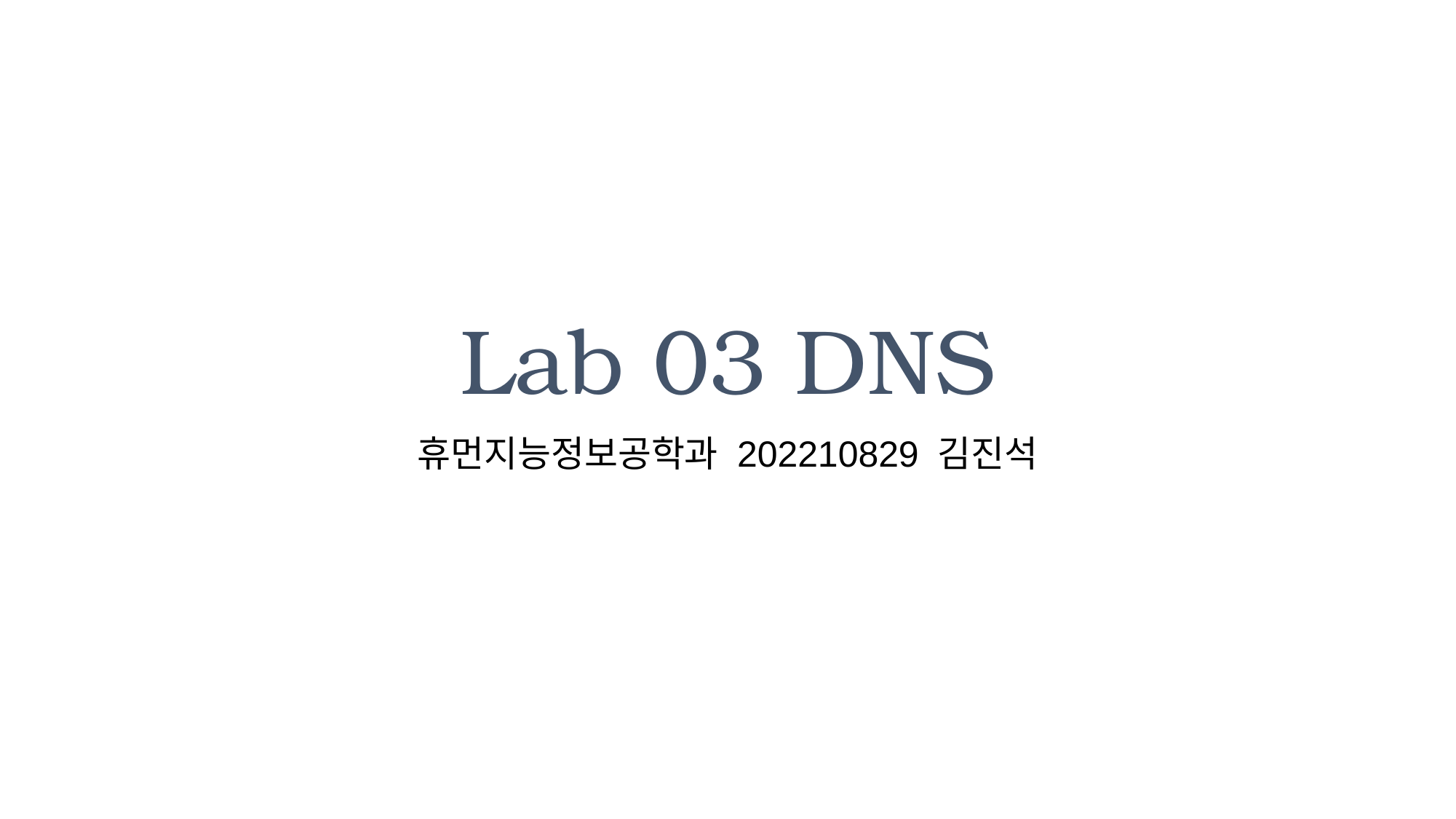

# Lab 03 DNS
휴먼지능정보공학과 202210829 김진석